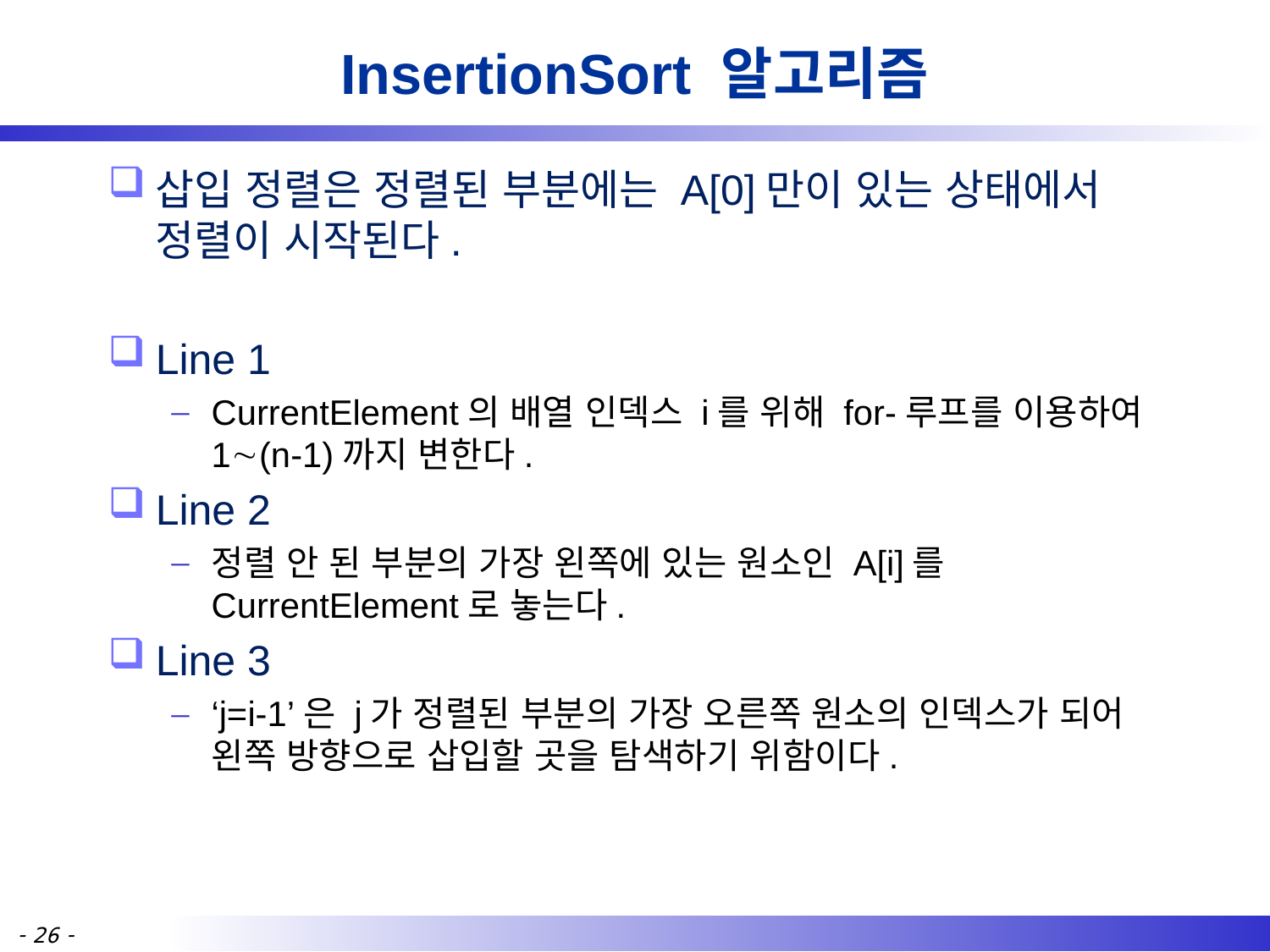

# InsertionSort 알고리즘
삽입 정렬은 정렬된 부분에는 A[0]만이 있는 상태에서 정렬이 시작된다.

Line 1
CurrentElement의 배열 인덱스 i를 위해 for-루프를 이용하여 1∼(n-1)까지 변한다.
Line 2
정렬 안 된 부분의 가장 왼쪽에 있는 원소인 A[i]를 CurrentElement로 놓는다.
Line 3
‘j=i-1’은 j가 정렬된 부분의 가장 오른쪽 원소의 인덱스가 되어 왼쪽 방향으로 삽입할 곳을 탐색하기 위함이다.
- 26 -